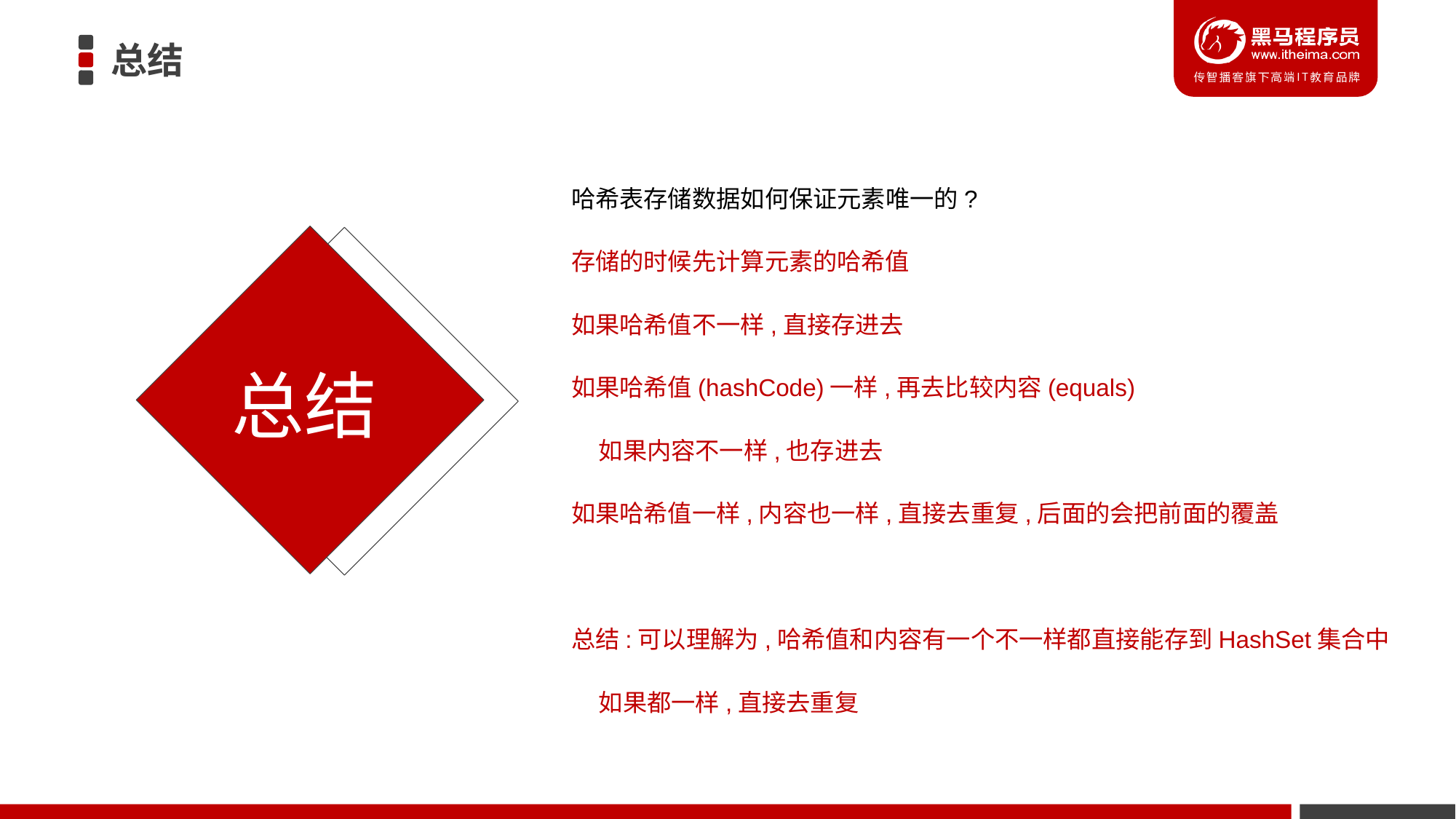

# 总结
哈希表存储数据如何保证元素唯一的?
存储的时候先计算元素的哈希值
如果哈希值不一样,直接存进去
如果哈希值(hashCode)一样,再去比较内容(equals)
    如果内容不一样,也存进去
如果哈希值一样,内容也一样,直接去重复,后面的会把前面的覆盖

总结:可以理解为,哈希值和内容有一个不一样都直接能存到HashSet集合中
    如果都一样,直接去重复